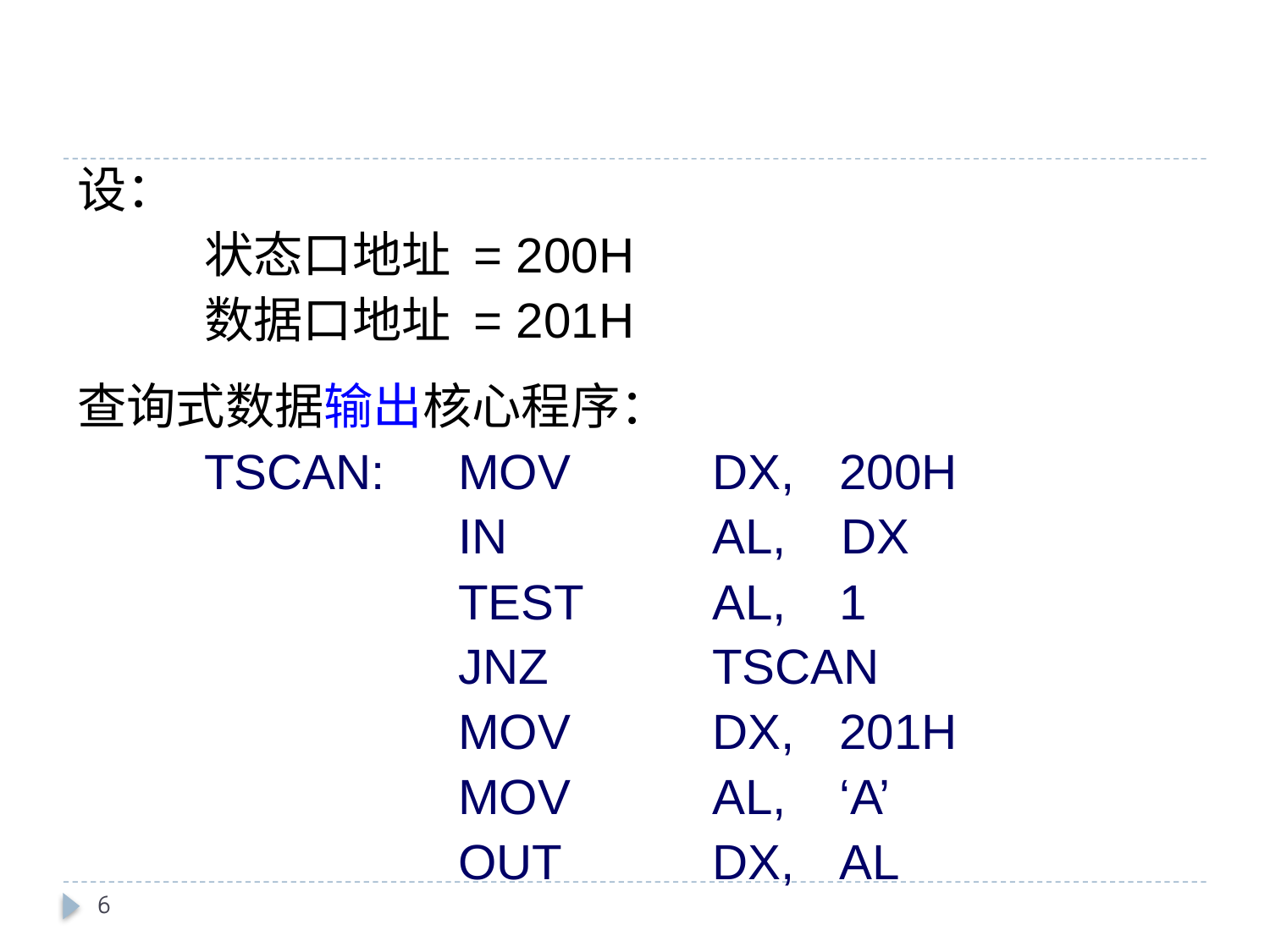

设：
	状态口地址 = 200H
	数据口地址 = 201H
查询式数据输出核心程序：
	TSCAN:   	MOV		DX,	200H
			IN           	AL,    DX
                          	TEST     	AL,  	1
                          	JNZ       	TSCAN
                          	MOV     	DX,  	201H
                          	MOV     	AL,  	‘A’
                          	OUT      	DX,  	AL
6